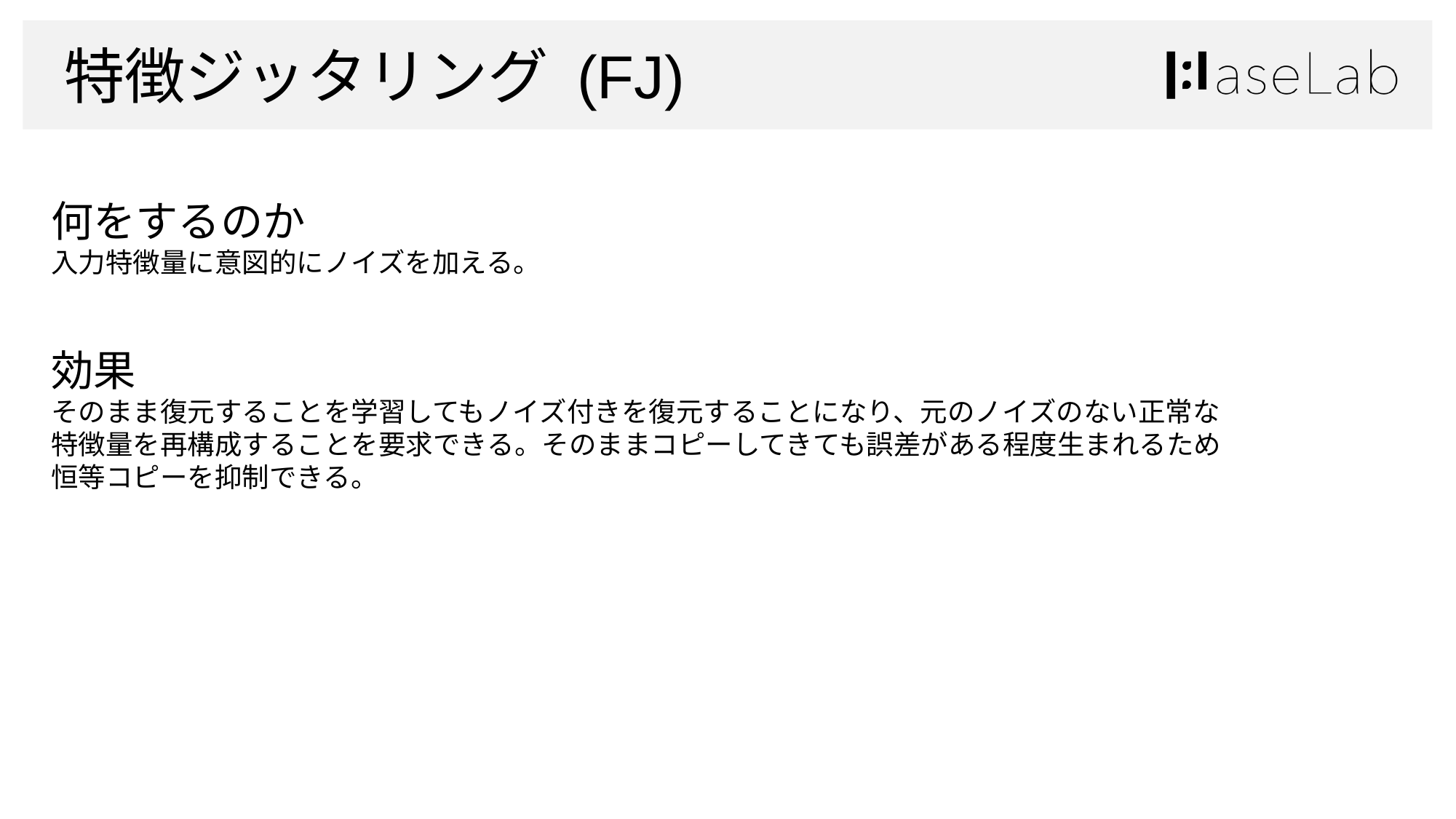

特徴ジッタリング (FJ)
何をするのか
入力特徴量に意図的にノイズを加える。

効果
そのまま復元することを学習してもノイズ付きを復元することになり、元のノイズのない正常な特徴量を再構成することを要求できる。そのままコピーしてきても誤差がある程度生まれるため恒等コピーを抑制できる。